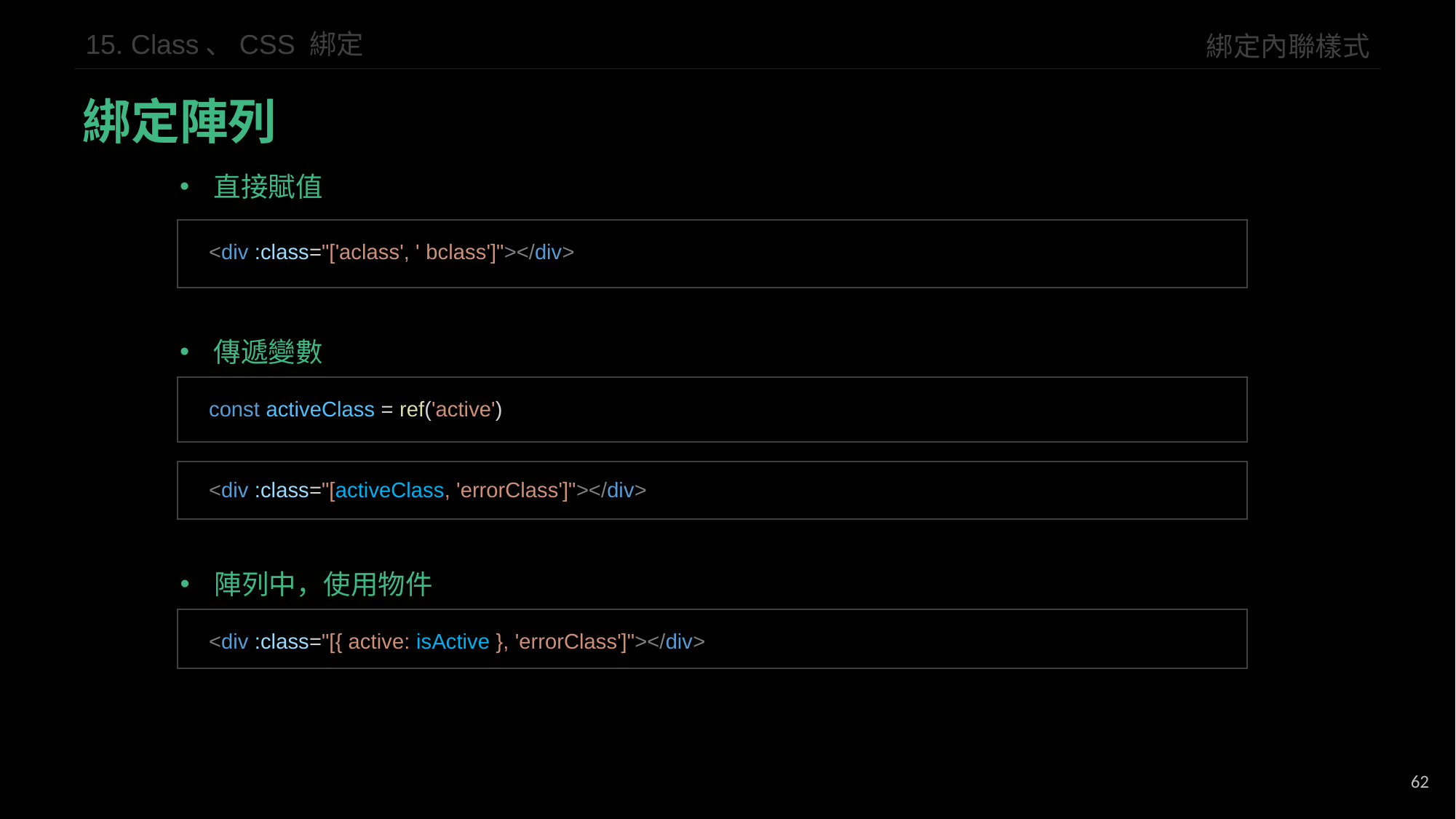

綁定內聯樣式
15. Class、CSS 綁定
綁定陣列
直接賦值

<div :class="['aclass', ' bclass']"></div>
傳遞變數

const activeClass = ref('active')

<div :class="[activeClass, 'errorClass']"></div>
陣列中，使用物件

<div :class="[{ active: isActive }, 'errorClass']"></div>
62